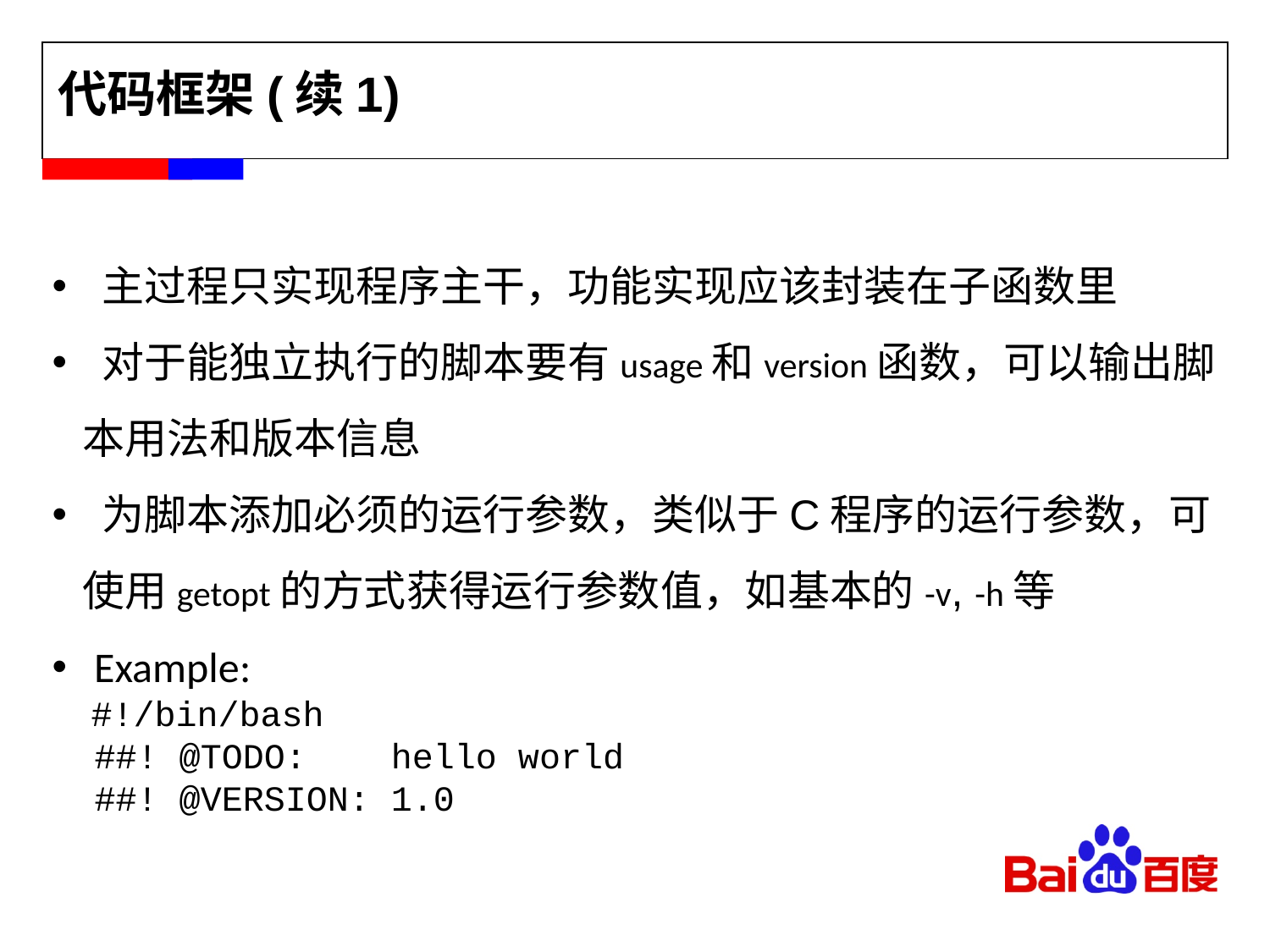

# 代码框架(续1)
 主过程只实现程序主干，功能实现应该封装在子函数里
 对于能独立执行的脚本要有usage和version函数，可以输出脚本用法和版本信息
 为脚本添加必须的运行参数，类似于C程序的运行参数，可使用getopt的方式获得运行参数值，如基本的-v, -h等
 Example:
    #!/bin/bash
  ##! @TODO:    hello world
  ##! @VERSION: 1.0